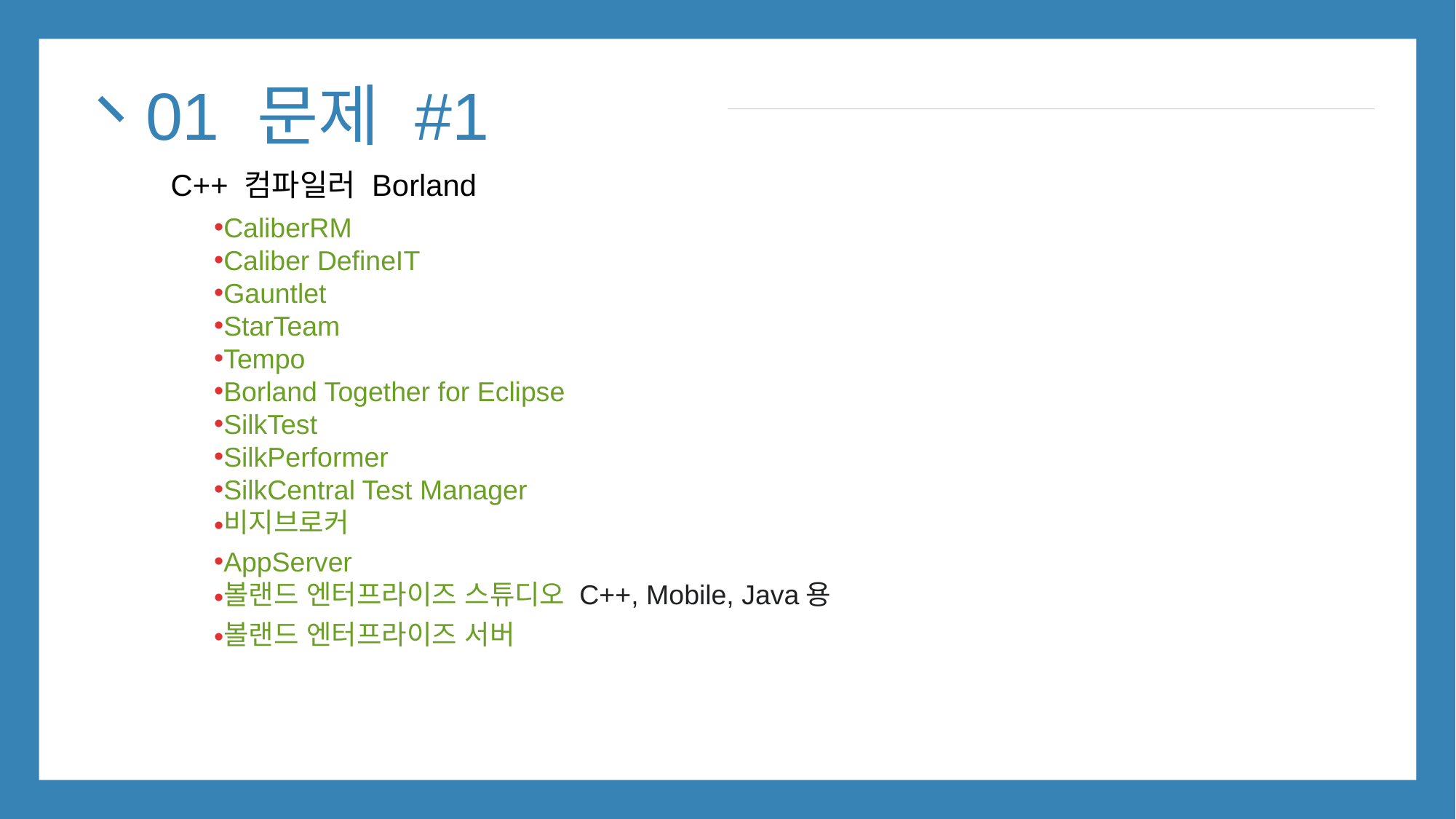

01
# 문제 #1
C++ 컴파일러 Borland

CaliberRM
Caliber DefineIT
Gauntlet
StarTeam
Tempo
Borland Together for Eclipse
SilkTest
SilkPerformer
SilkCentral Test Manager
비지브로커
AppServer
볼랜드 엔터프라이즈 스튜디오 C++, Mobile, Java용
볼랜드 엔터프라이즈 서버